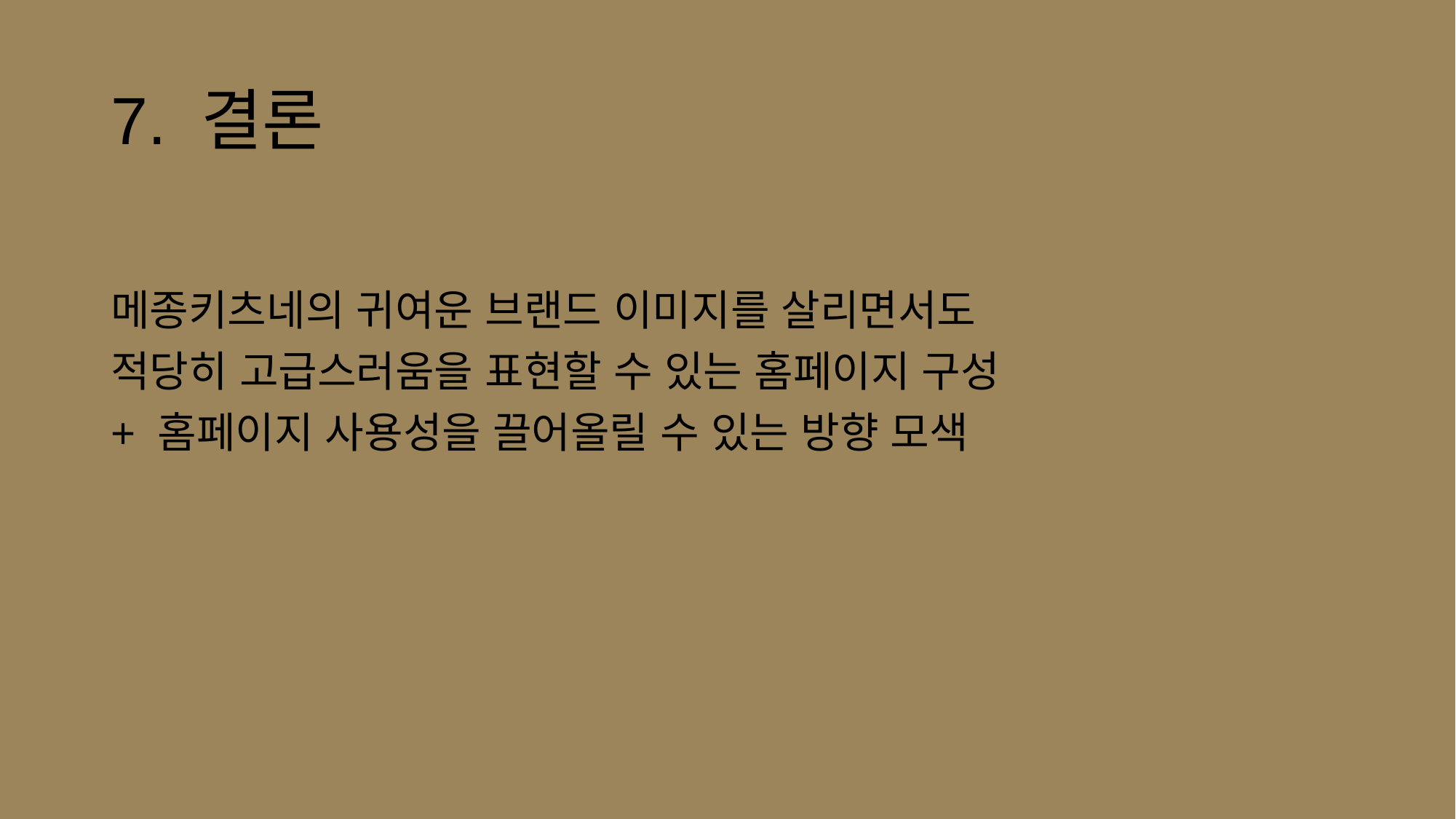

# 7. 결론

메종키츠네의 귀여운 브랜드 이미지를 살리면서도
적당히 고급스러움을 표현할 수 있는 홈페이지 구성
+ 홈페이지 사용성을 끌어올릴 수 있는 방향 모색